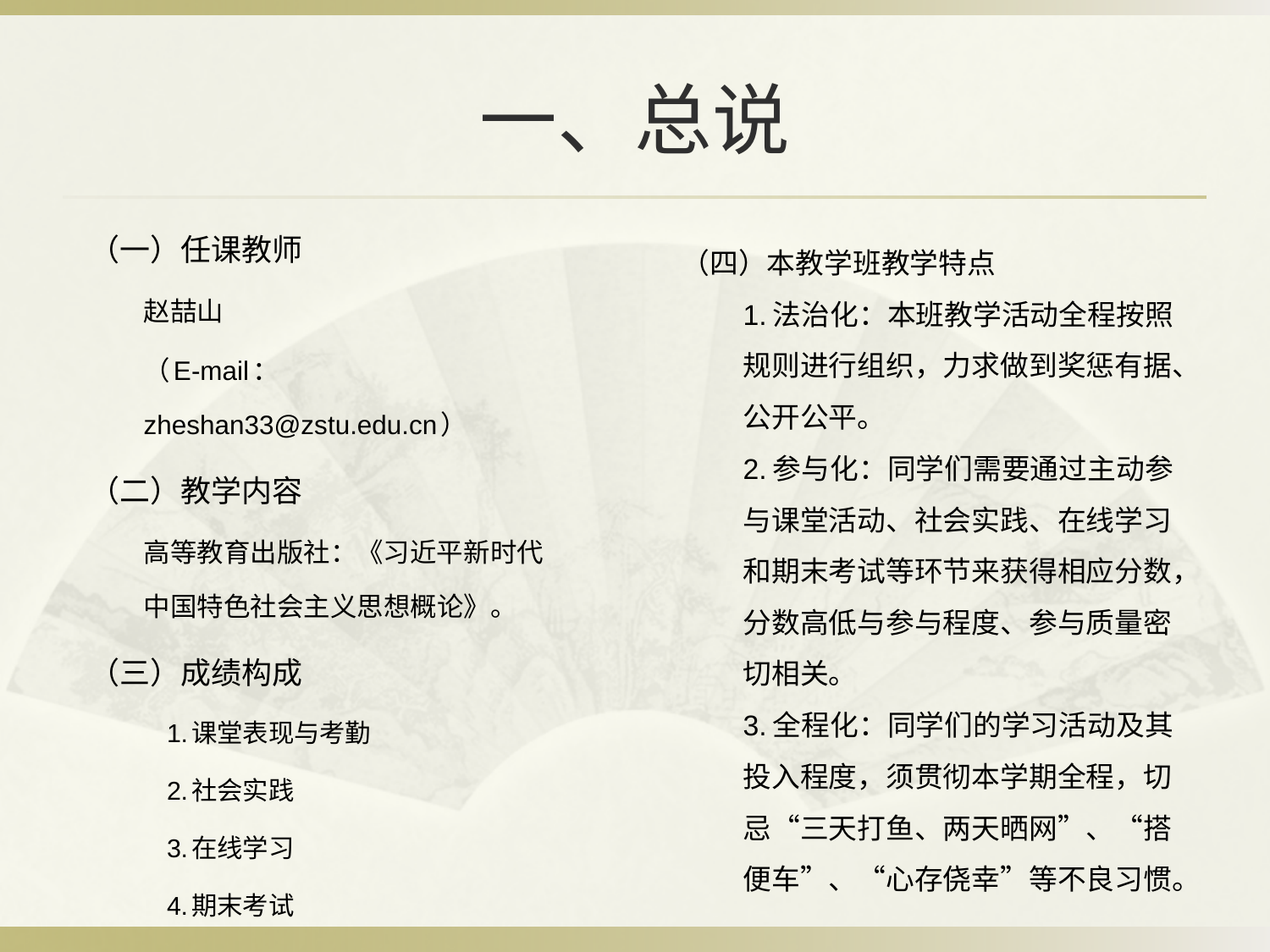

# 一、总说
（一）任课教师
赵喆山
（E-mail：zheshan33@zstu.edu.cn）
（二）教学内容
高等教育出版社：《习近平新时代中国特色社会主义思想概论》。
	（三）成绩构成
1.课堂表现与考勤
2.社会实践
3.在线学习
4.期末考试

（四）本教学班教学特点
1.法治化：本班教学活动全程按照规则进行组织，力求做到奖惩有据、公开公平。
2.参与化：同学们需要通过主动参与课堂活动、社会实践、在线学习和期末考试等环节来获得相应分数，分数高低与参与程度、参与质量密切相关。
3.全程化：同学们的学习活动及其投入程度，须贯彻本学期全程，切忌“三天打鱼、两天晒网”、“搭便车”、“心存侥幸”等不良习惯。